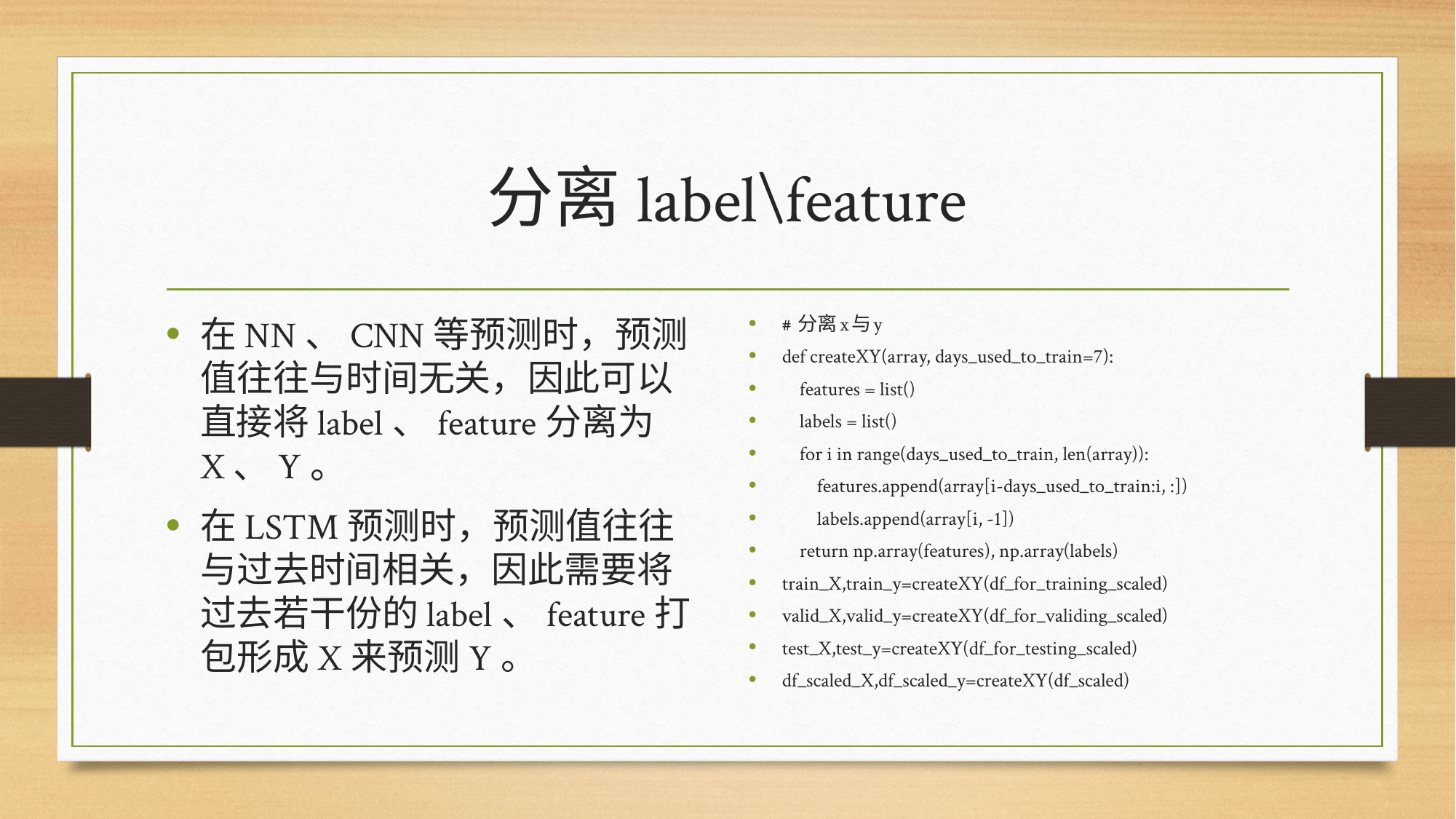

# 分离label\feature
在NN、CNN等预测时，预测值往往与时间无关，因此可以直接将label、feature分离为X、Y。
在LSTM预测时，预测值往往与过去时间相关，因此需要将过去若干份的label、feature打包形成X来预测Y。
# 分离x与y
def createXY(array, days_used_to_train=7):
    features = list()
    labels = list()
    for i in range(days_used_to_train, len(array)):
        features.append(array[i-days_used_to_train:i, :])
        labels.append(array[i, -1])
    return np.array(features), np.array(labels)
train_X,train_y=createXY(df_for_training_scaled)
valid_X,valid_y=createXY(df_for_validing_scaled)
test_X,test_y=createXY(df_for_testing_scaled)
df_scaled_X,df_scaled_y=createXY(df_scaled)